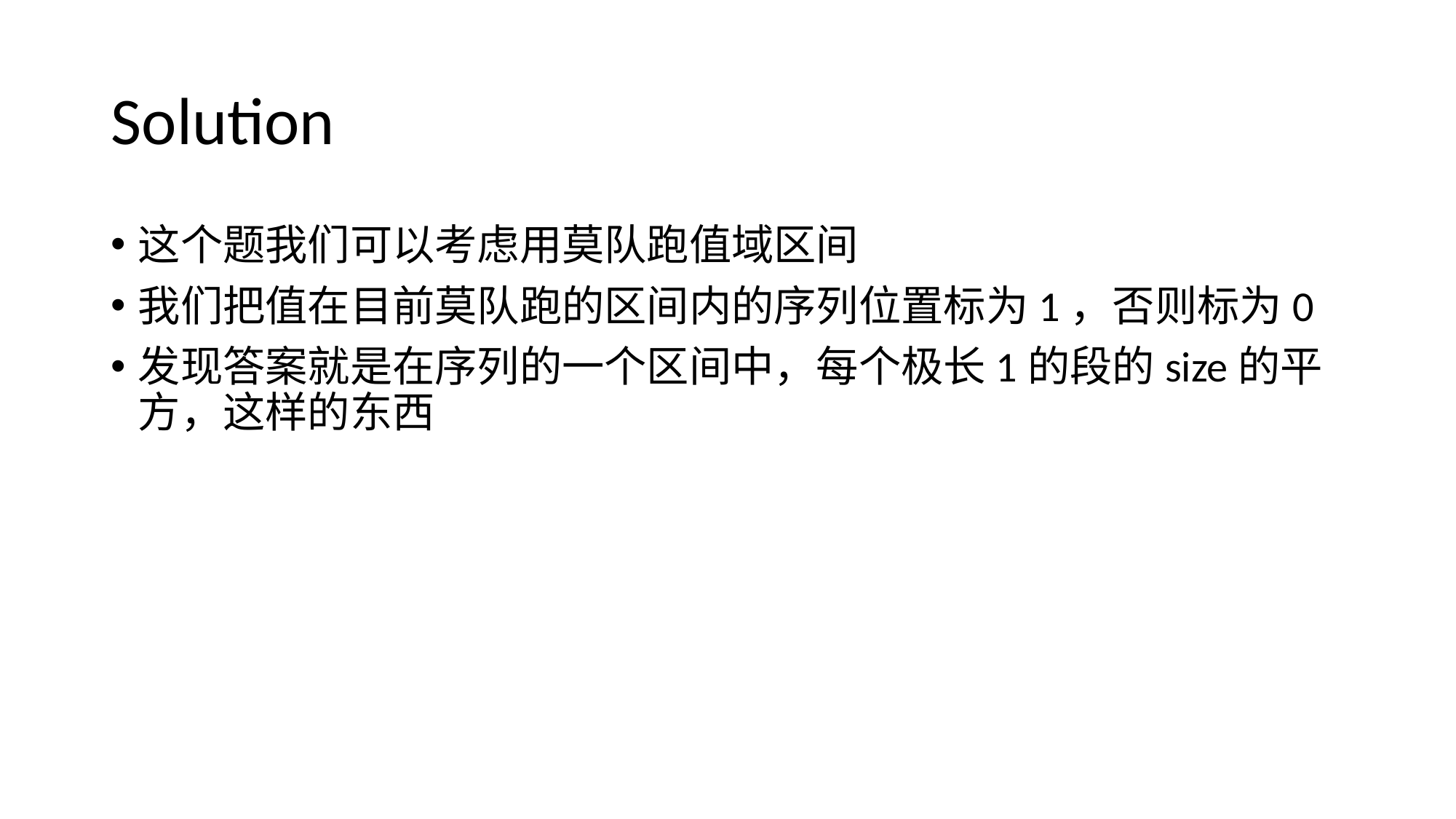

# Solution
这个题我们可以考虑用莫队跑值域区间
我们把值在目前莫队跑的区间内的序列位置标为1，否则标为0
发现答案就是在序列的一个区间中，每个极长1的段的size的平方，这样的东西